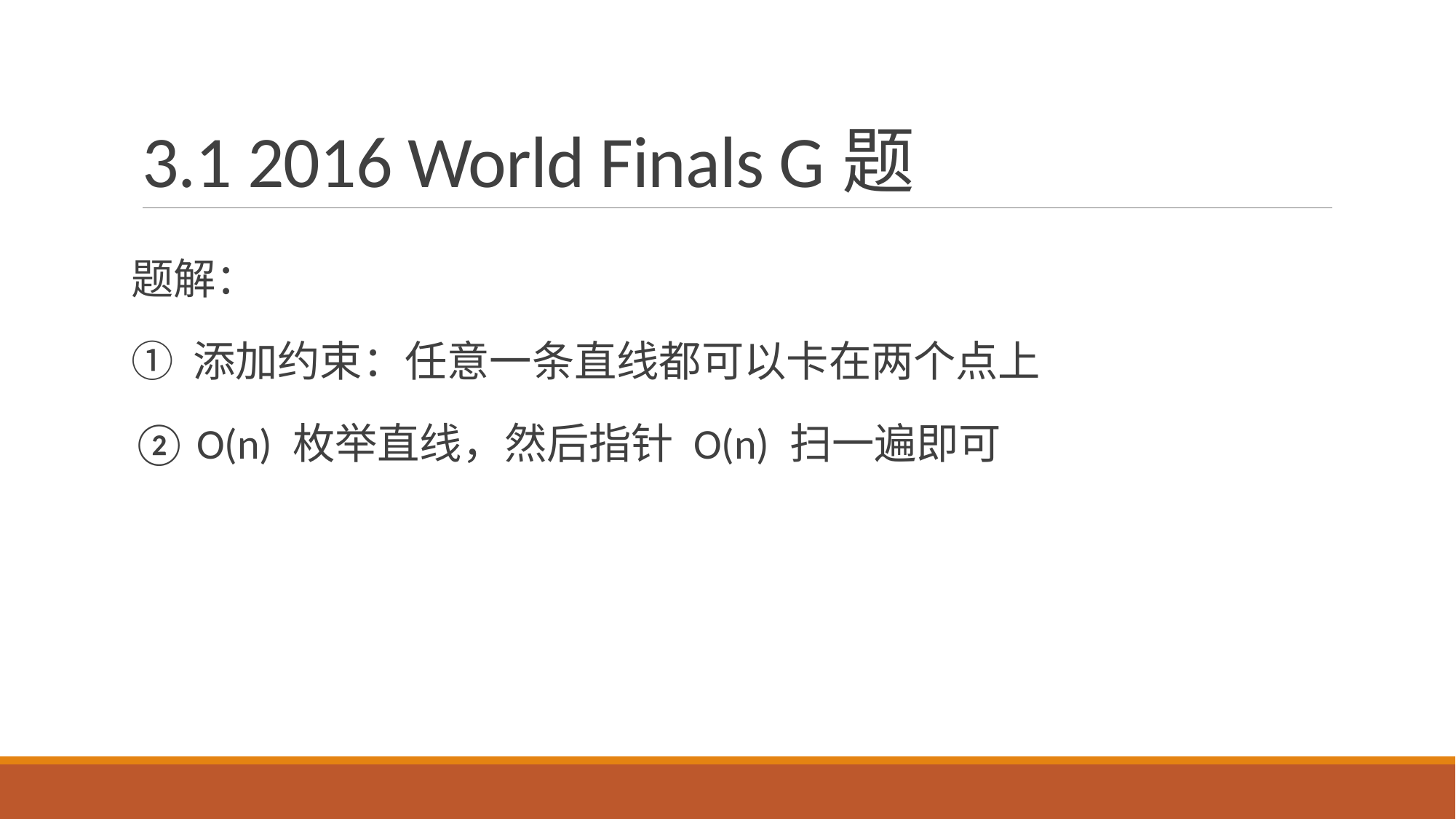

# 3.1 2016 World Finals G题
题解：
① 添加约束：任意一条直线都可以卡在两个点上
② O(n) 枚举直线，然后指针 O(n) 扫一遍即可